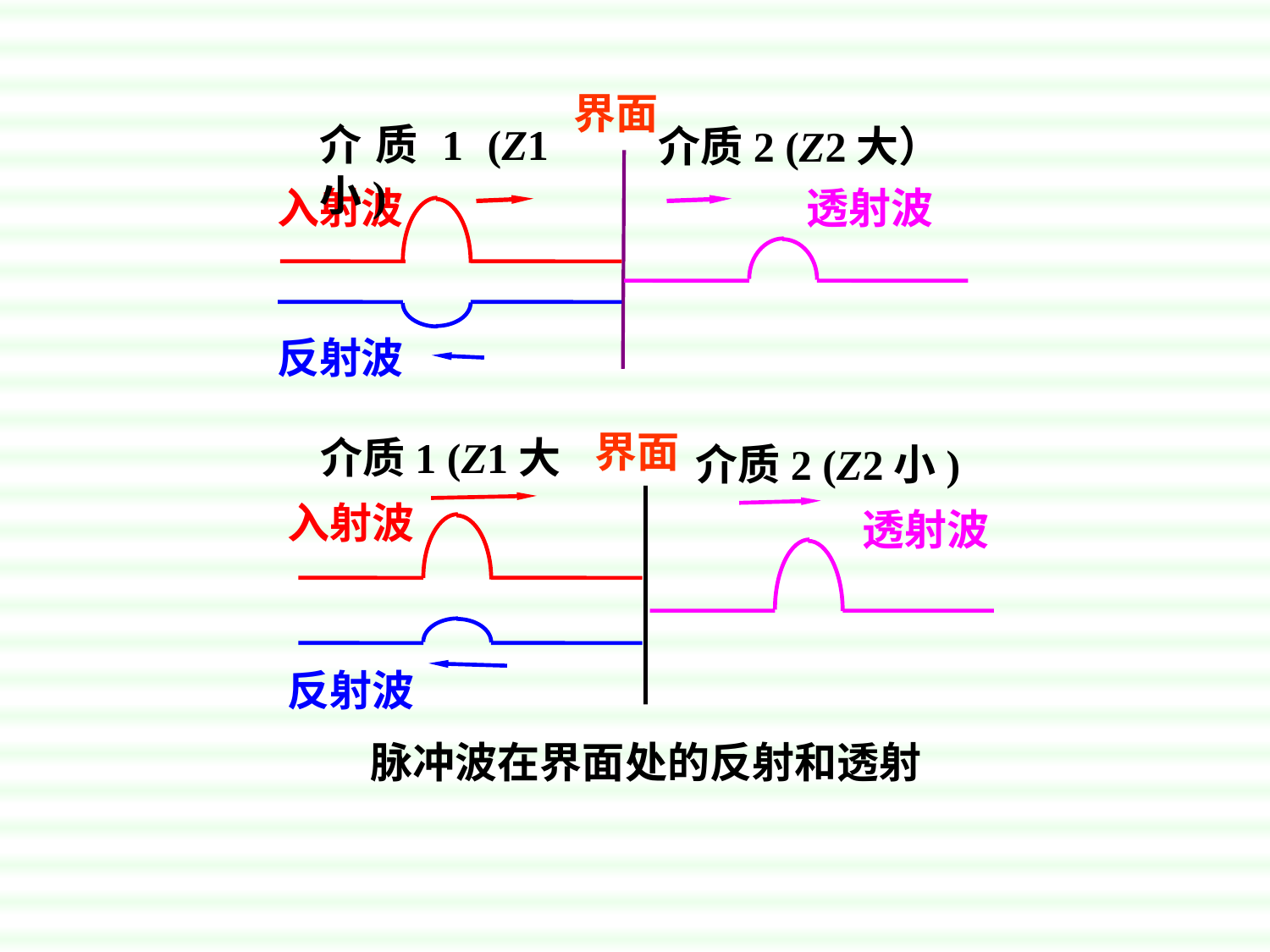

界面
介质1 (Z1小)
介质2 (Z2大）

入射波
透射波

反射波

界面
介质1 (Z1大
介质2 (Z2小)

入射波

透射波

反射波

 脉冲波在界面处的反射和透射